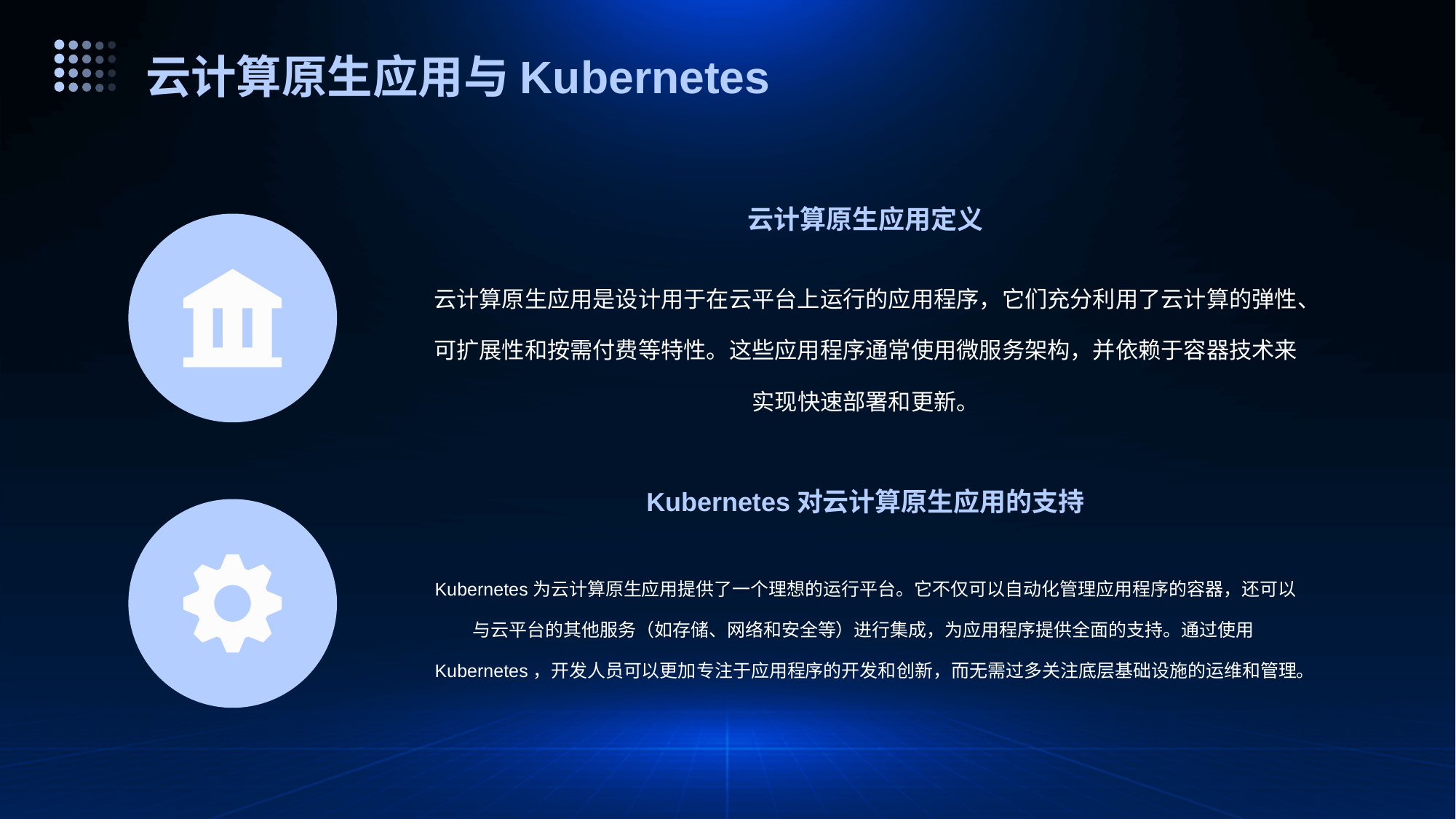

云计算原生应用与Kubernetes

云计算原生应用定义

云计算原生应用是设计用于在云平台上运行的应用程序，它们充分利用了云计算的弹性、可扩展性和按需付费等特性。这些应用程序通常使用微服务架构，并依赖于容器技术来实现快速部署和更新。

Kubernetes对云计算原生应用的支持

Kubernetes为云计算原生应用提供了一个理想的运行平台。它不仅可以自动化管理应用程序的容器，还可以与云平台的其他服务（如存储、网络和安全等）进行集成，为应用程序提供全面的支持。通过使用Kubernetes，开发人员可以更加专注于应用程序的开发和创新，而无需过多关注底层基础设施的运维和管理。